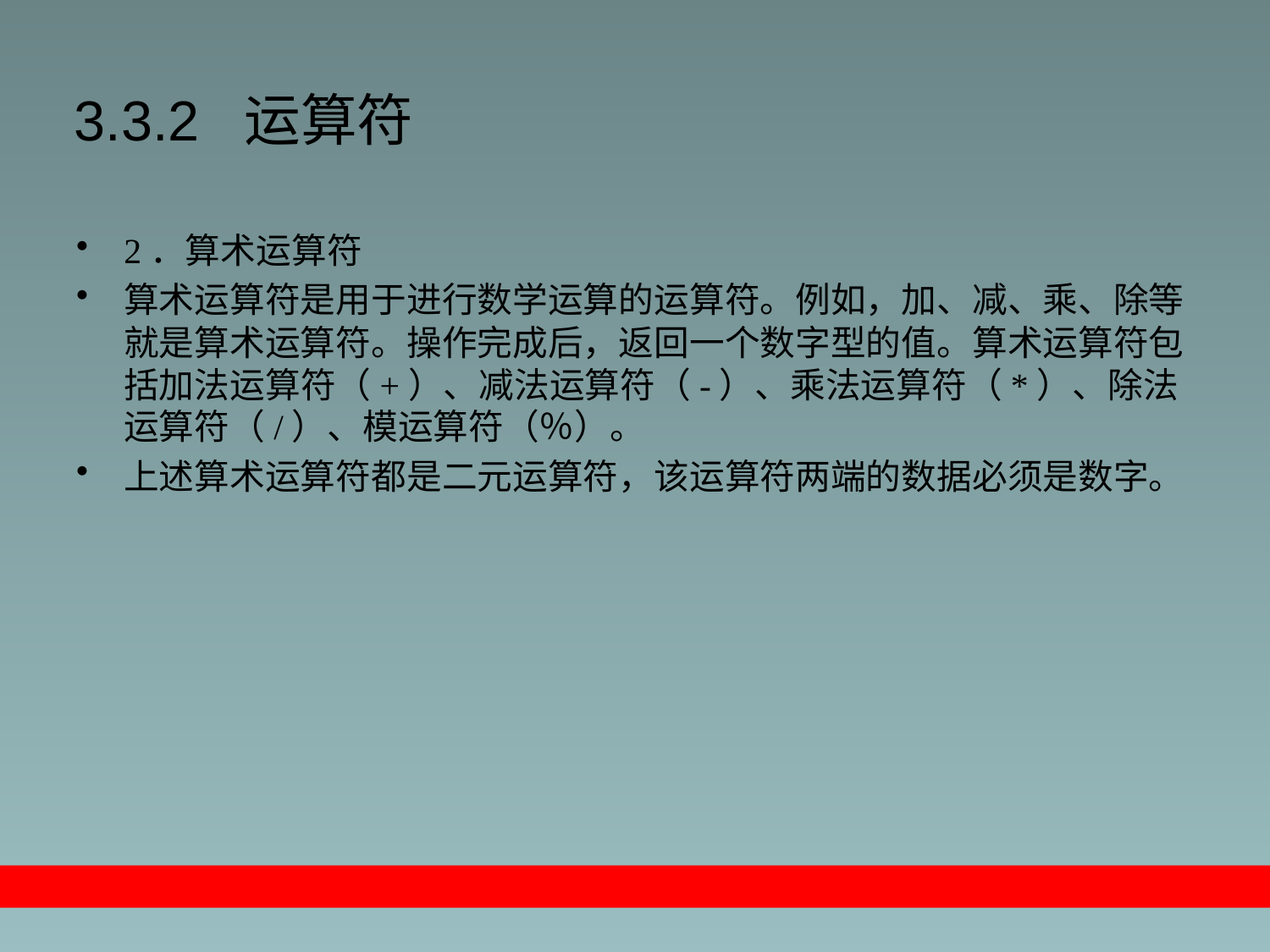

# 3.3.2  运算符
2．算术运算符
算术运算符是用于进行数学运算的运算符。例如，加、减、乘、除等就是算术运算符。操作完成后，返回一个数字型的值。算术运算符包括加法运算符（+）、减法运算符（-）、乘法运算符（*）、除法运算符（/）、模运算符（％）。
上述算术运算符都是二元运算符，该运算符两端的数据必须是数字。